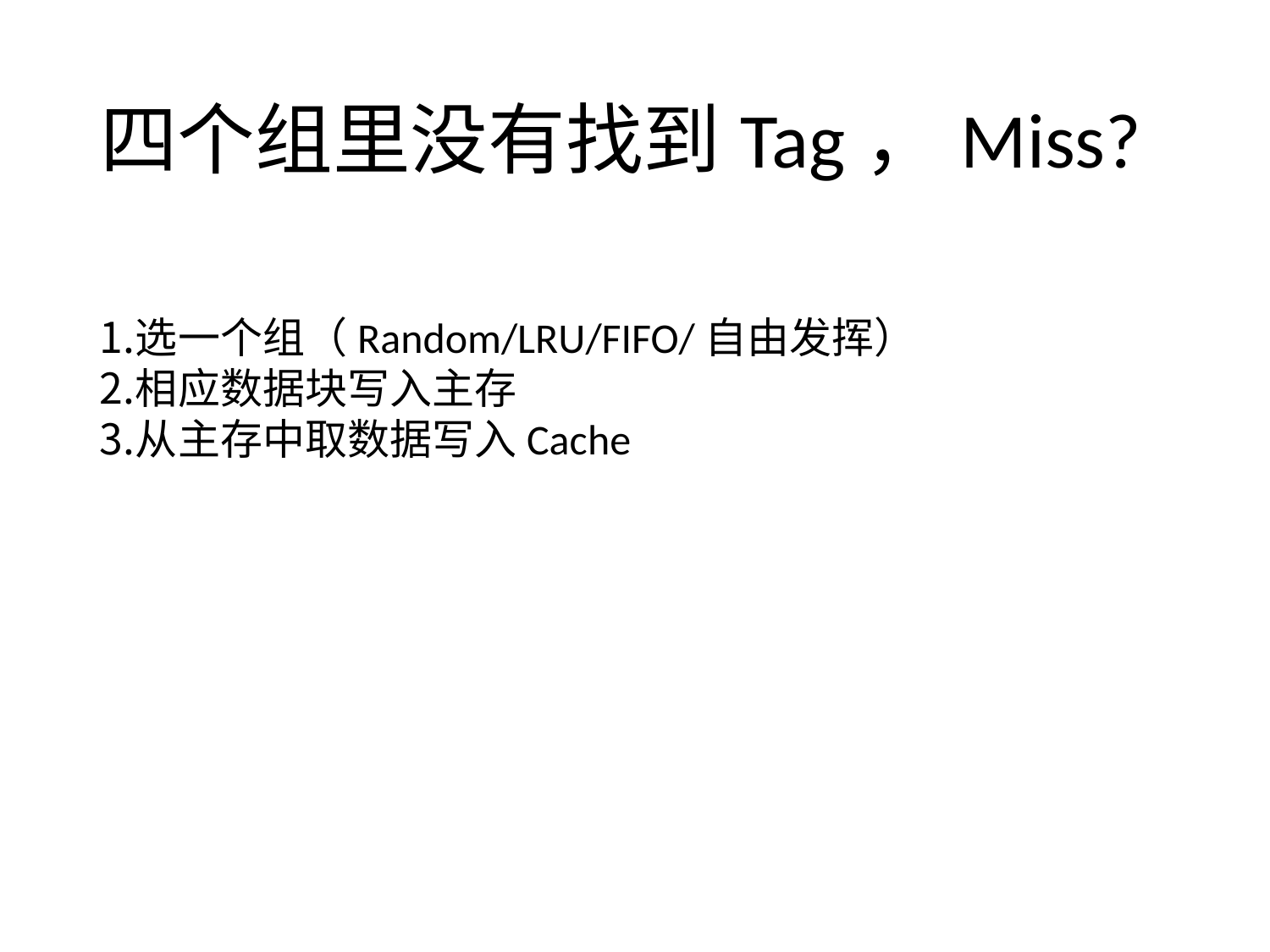

# 四个组里没有找到Tag，Miss?
选一个组（Random/LRU/FIFO/自由发挥）
相应数据块写入主存
从主存中取数据写入Cache